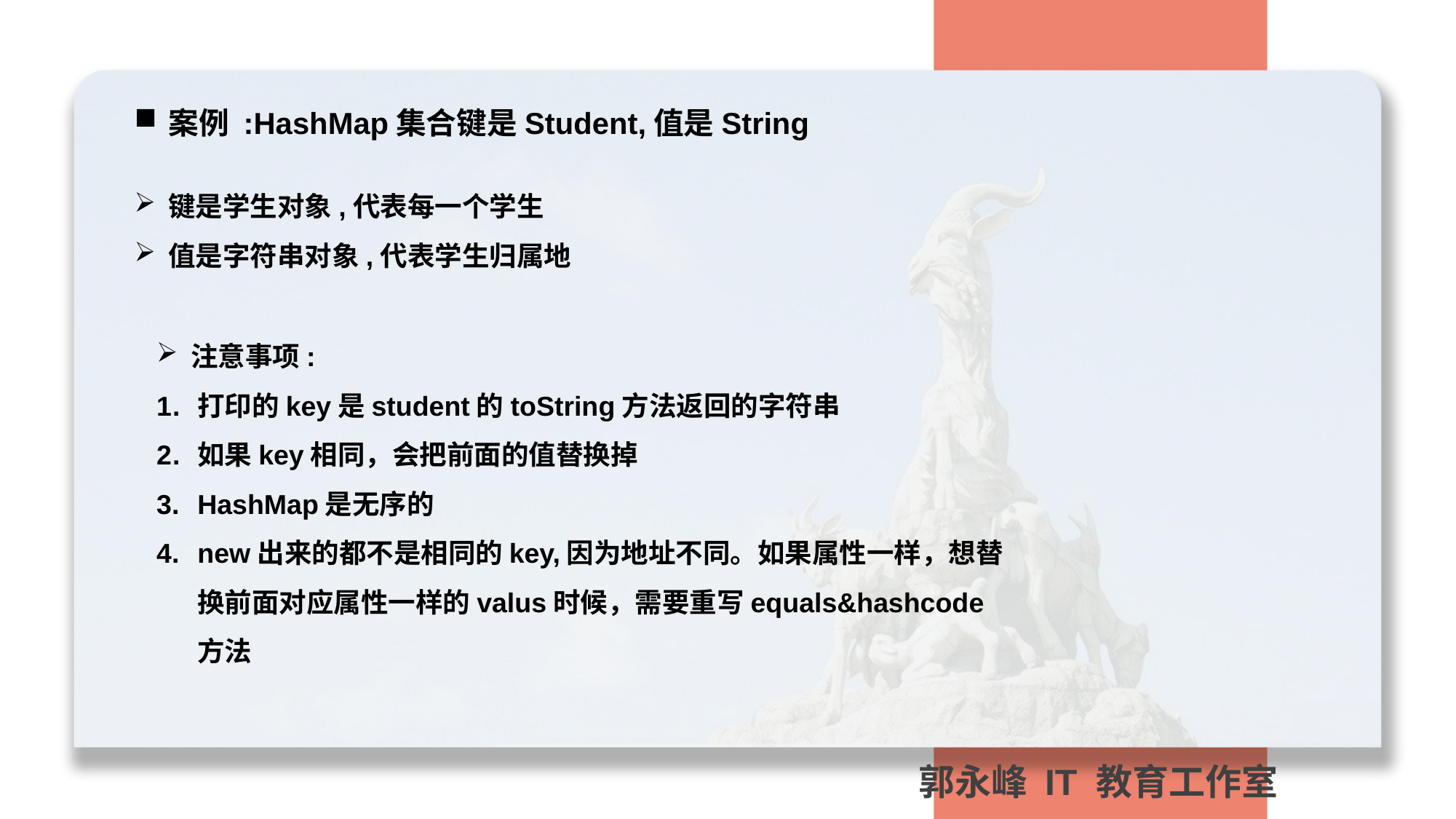

案例 :HashMap集合键是Student,值是String

键是学生对象,代表每一个学生
值是字符串对象,代表学生归属地

注意事项:
打印的key是student的toString方法返回的字符串
如果key相同，会把前面的值替换掉
HashMap是无序的
new出来的都不是相同的key,因为地址不同。如果属性一样，想替换前面对应属性一样的valus时候，需要重写equals&hashcode方法